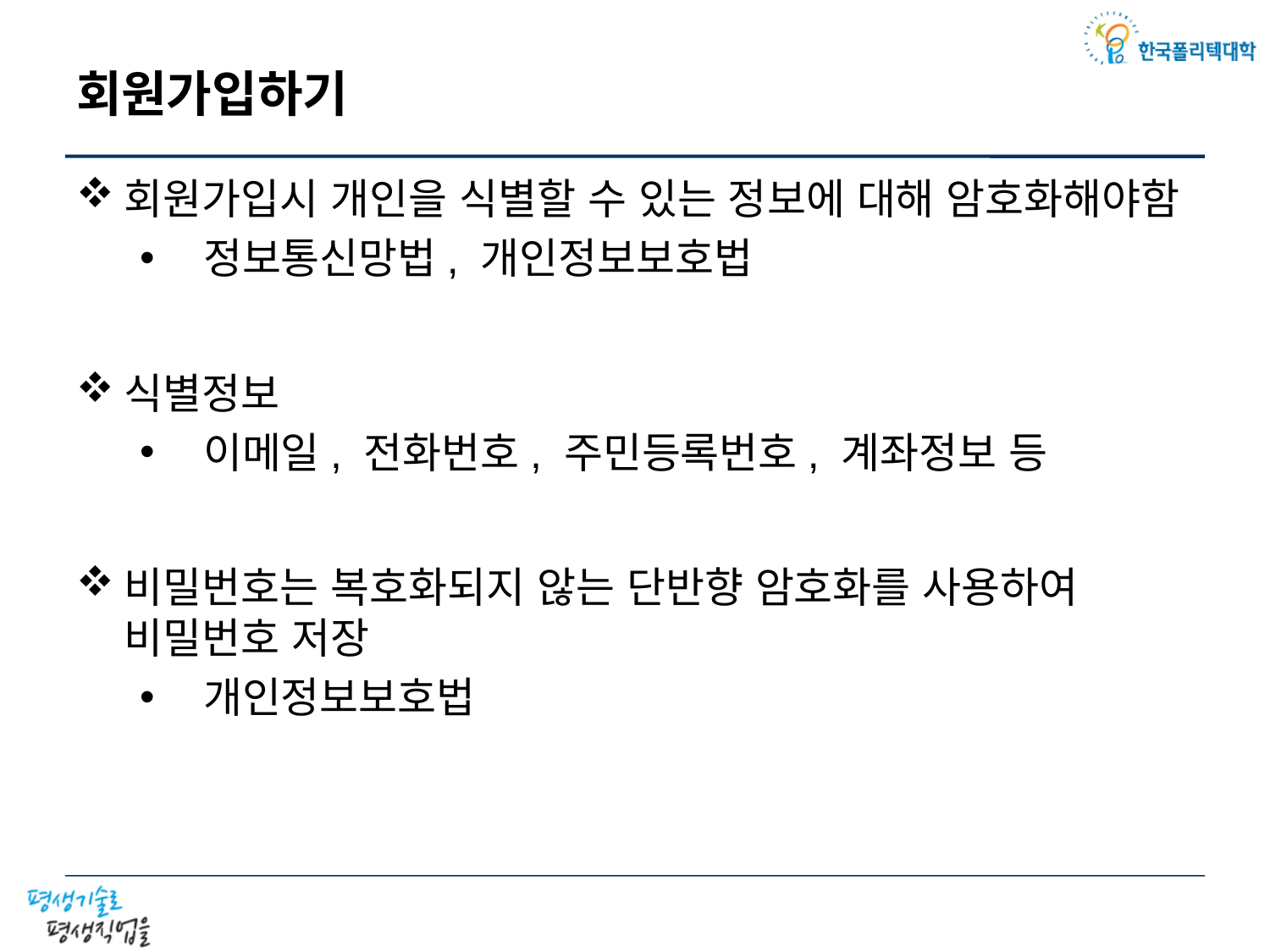

# 회원가입하기
회원가입시 개인을 식별할 수 있는 정보에 대해 암호화해야함
정보통신망법, 개인정보보호법

식별정보
이메일, 전화번호, 주민등록번호, 계좌정보 등

비밀번호는 복호화되지 않는 단반향 암호화를 사용하여 비밀번호 저장
개인정보보호법